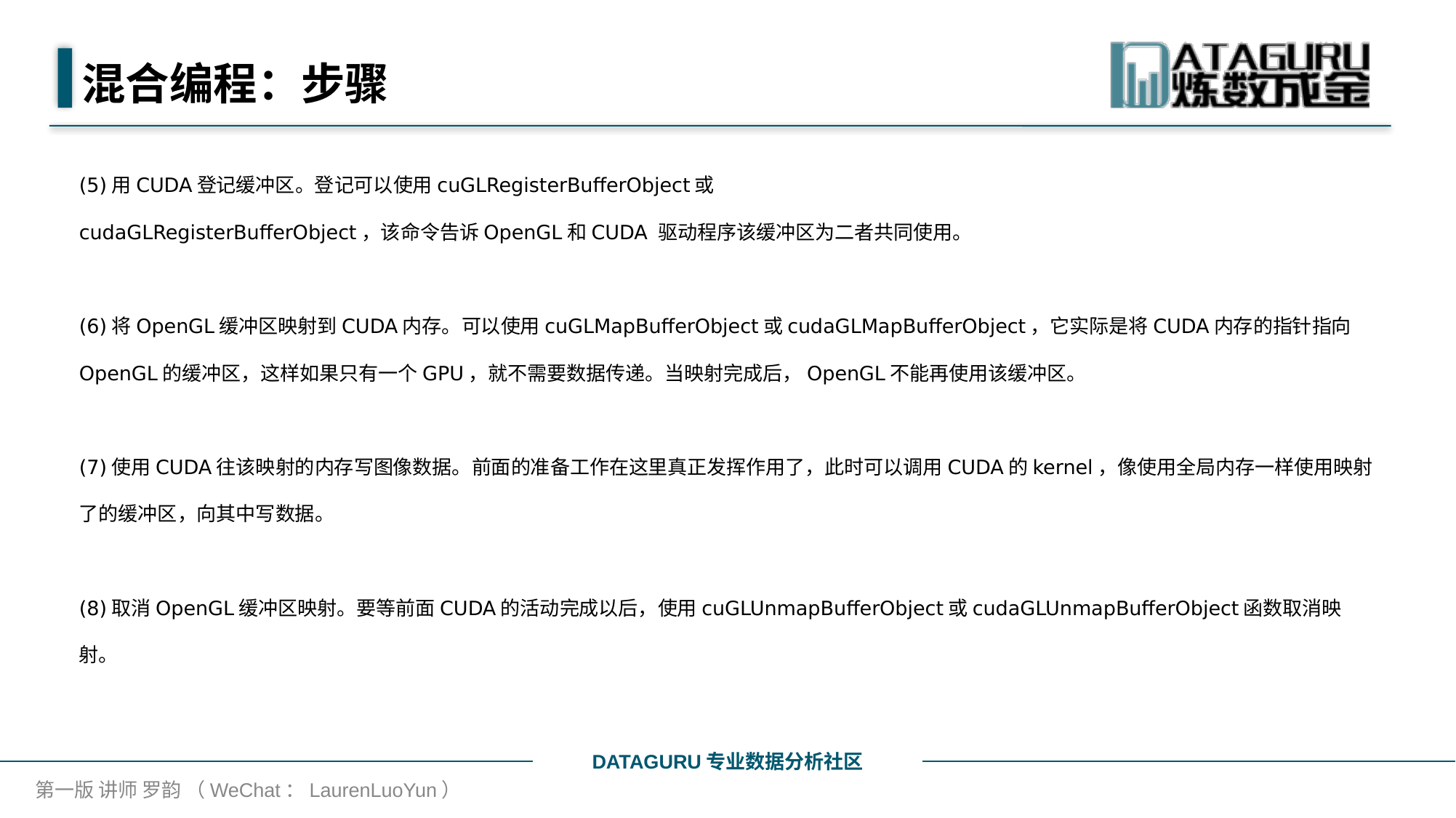

# 混合编程：步骤
(5)用CUDA登记缓冲区。登记可以使用cuGLRegisterBufferObject或
cudaGLRegisterBufferObject，该命令告诉OpenGL和CUDA 驱动程序该缓冲区为二者共同使用。

(6)将OpenGL缓冲区映射到CUDA内存。可以使用cuGLMapBufferObject或cudaGLMapBufferObject，它实际是将CUDA内存的指针指向OpenGL的缓冲区，这样如果只有一个GPU，就不需要数据传递。当映射完成后，OpenGL不能再使用该缓冲区。

(7)使用CUDA往该映射的内存写图像数据。前面的准备工作在这里真正发挥作用了，此时可以调用CUDA的kernel，像使用全局内存一样使用映射了的缓冲区，向其中写数据。

(8)取消OpenGL缓冲区映射。要等前面CUDA的活动完成以后，使用cuGLUnmapBufferObject或cudaGLUnmapBufferObject函数取消映射。